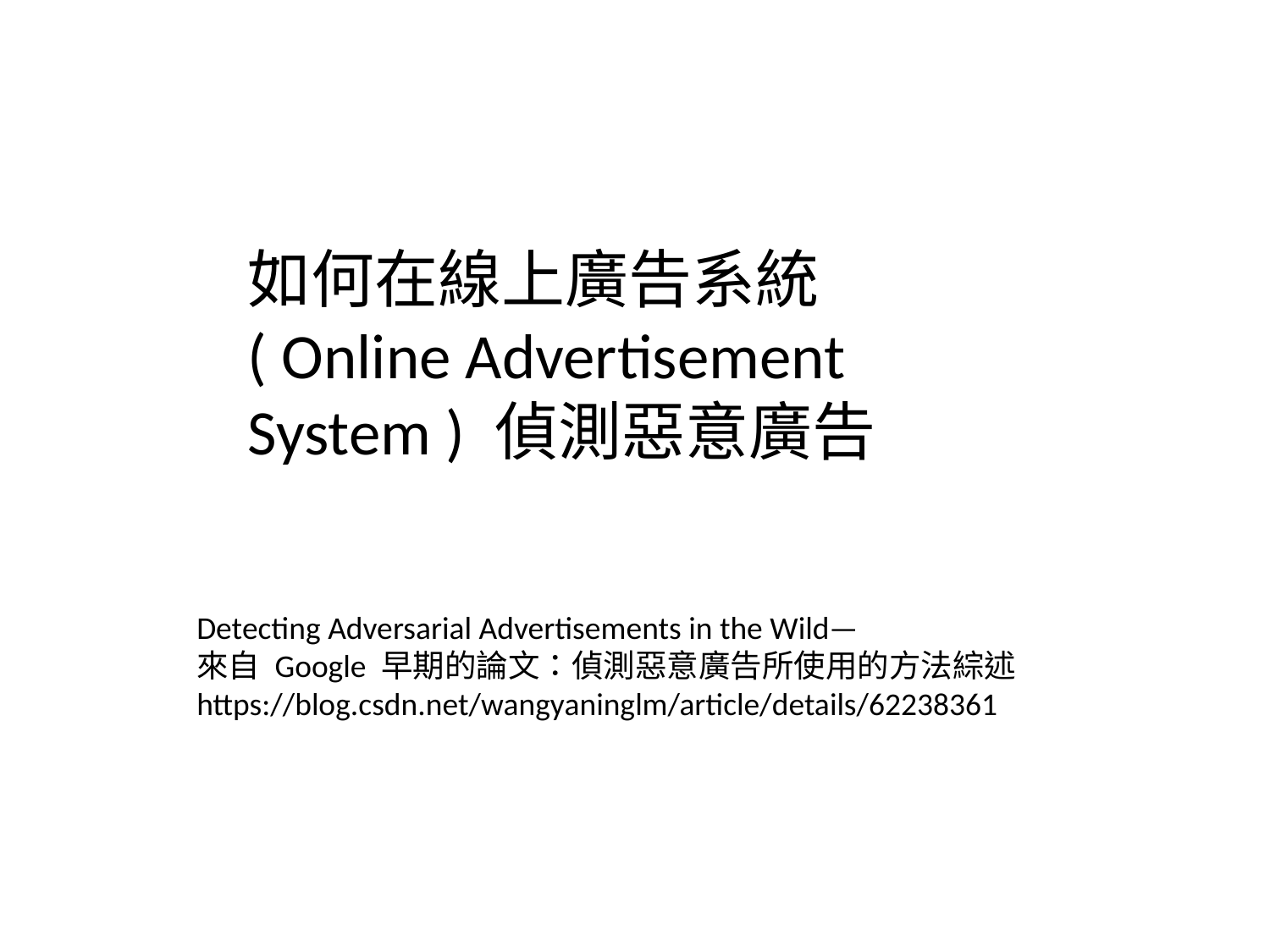

如何在線上廣告系統 ( Online Advertisement System ) 偵測惡意廣告
Detecting Adversarial Advertisements in the Wild—
來自 Google 早期的論文：偵測惡意廣告所使用的方法綜述
https://blog.csdn.net/wangyaninglm/article/details/62238361